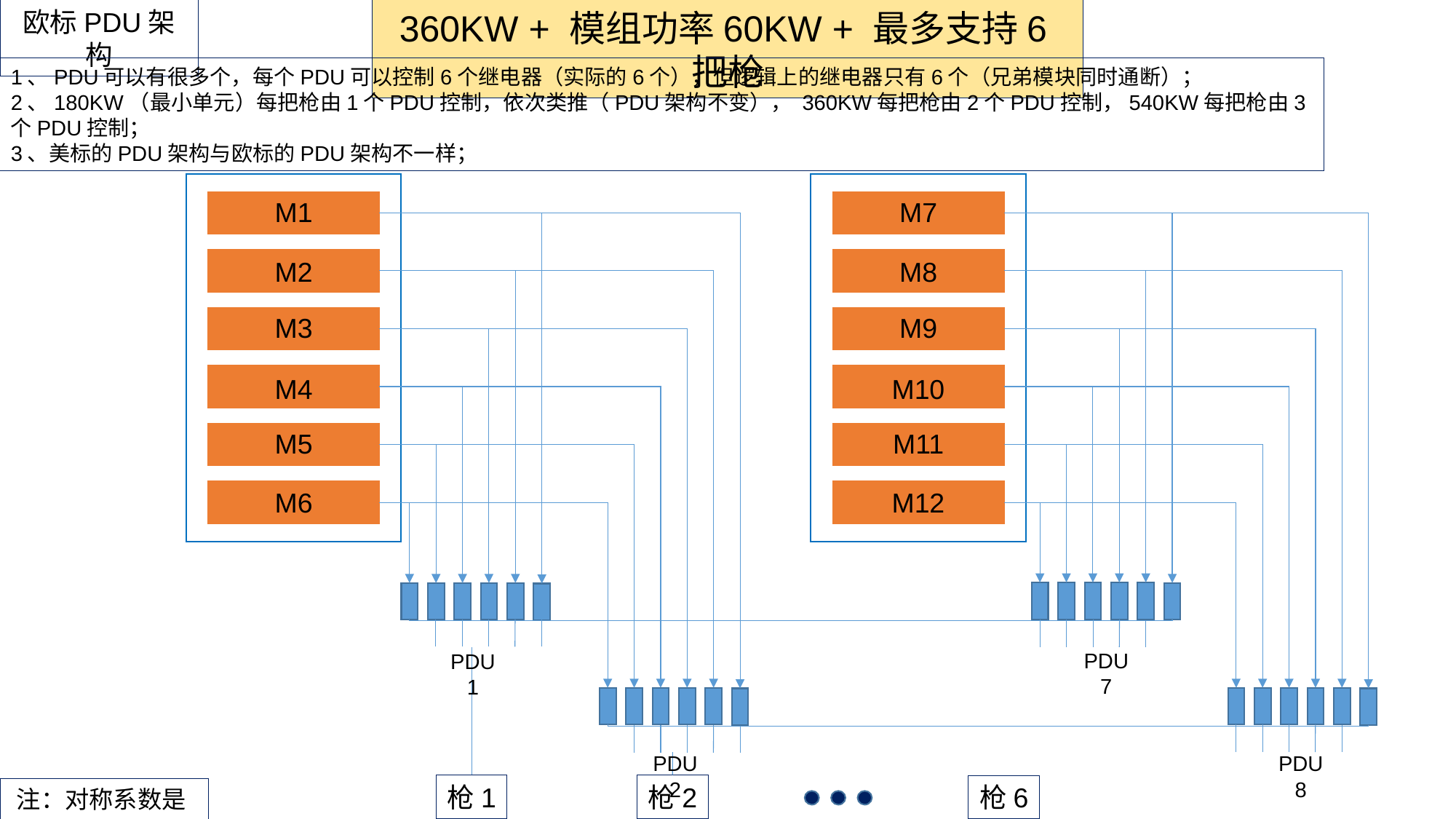

欧标PDU架构
360KW + 模组功率60KW + 最多支持6把枪
1、PDU可以有很多个，每个PDU可以控制6个继电器（实际的6个），但逻辑上的继电器只有6个（兄弟模块同时通断）；
2、180KW（最小单元）每把枪由1个PDU控制，依次类推（PDU架构不变）， 360KW每把枪由2个PDU控制，540KW每把枪由3个PDU控制；
3、美标的PDU架构与欧标的PDU架构不一样；

M1
M7

M2

M8
M3
M9

M4
M10
M5
M11

M6
M12

PDU7
PDU1

PDU8
PDU2
枪1
枪2
枪6
注：对称系数是2